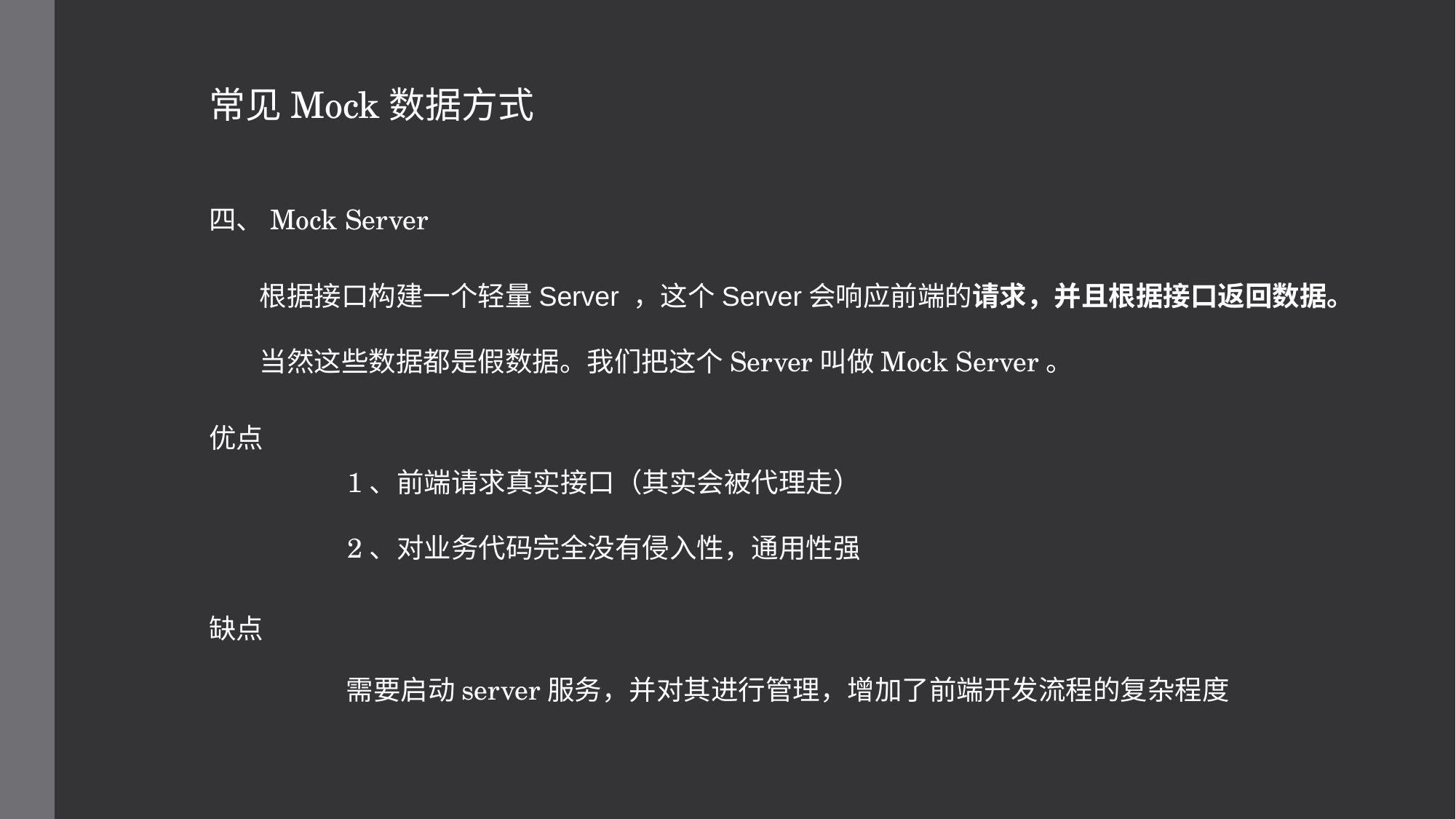

常见Mock数据方式
四、Mock Server
根据接口构建一个轻量Server ，这个Server会响应前端的请求，并且根据接口返回数据。

当然这些数据都是假数据。我们把这个Server叫做Mock Server。
优点
1、前端请求真实接口（其实会被代理走）

2、对业务代码完全没有侵入性，通用性强
缺点
需要启动server服务，并对其进行管理，增加了前端开发流程的复杂程度